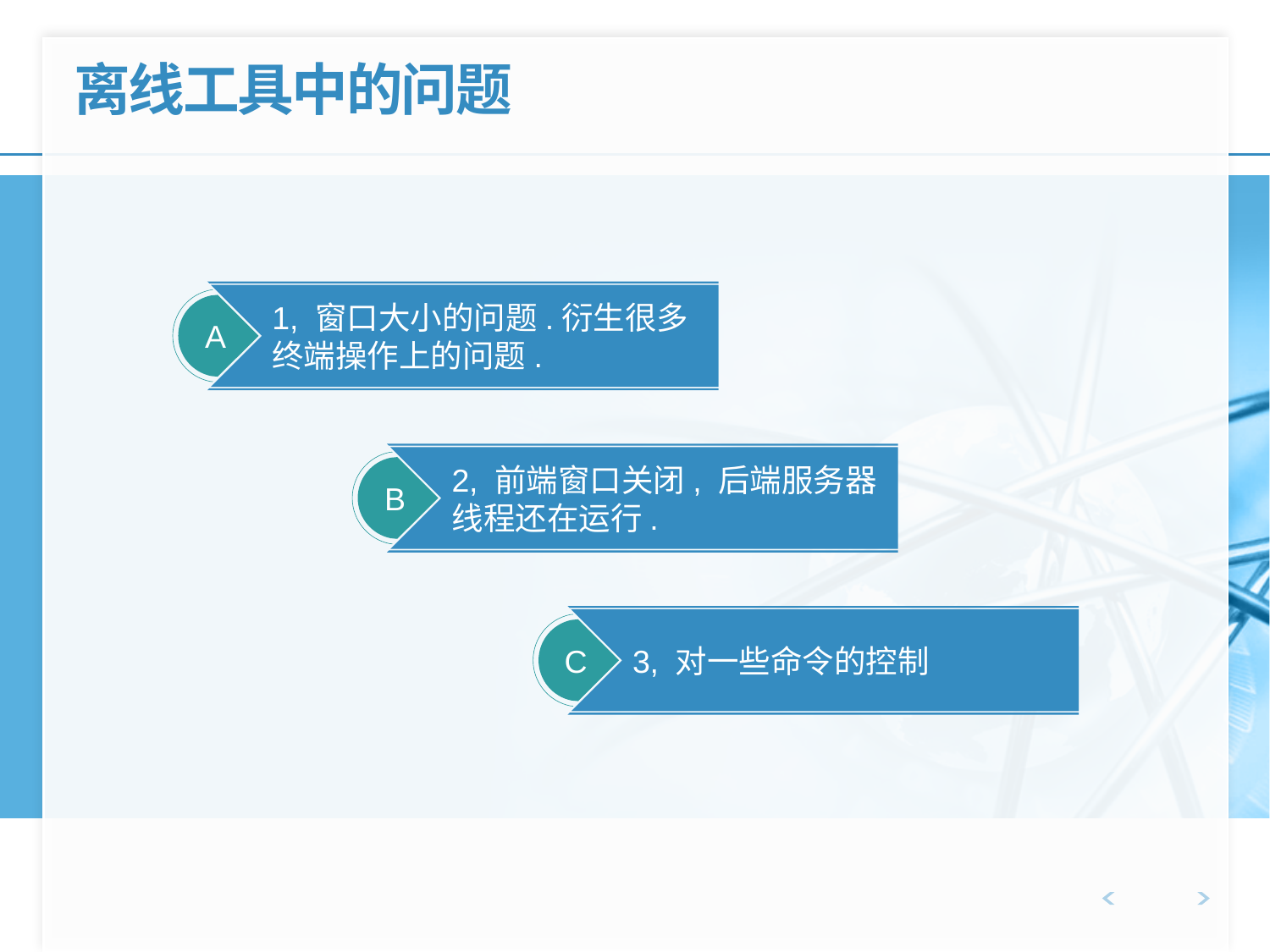

# 离线工具中的问题
1, 窗口大小的问题.衍生很多终端操作上的问题.
A
2, 前端窗口关闭, 后端服务器线程还在运行.
B
3, 对一些命令的控制
C